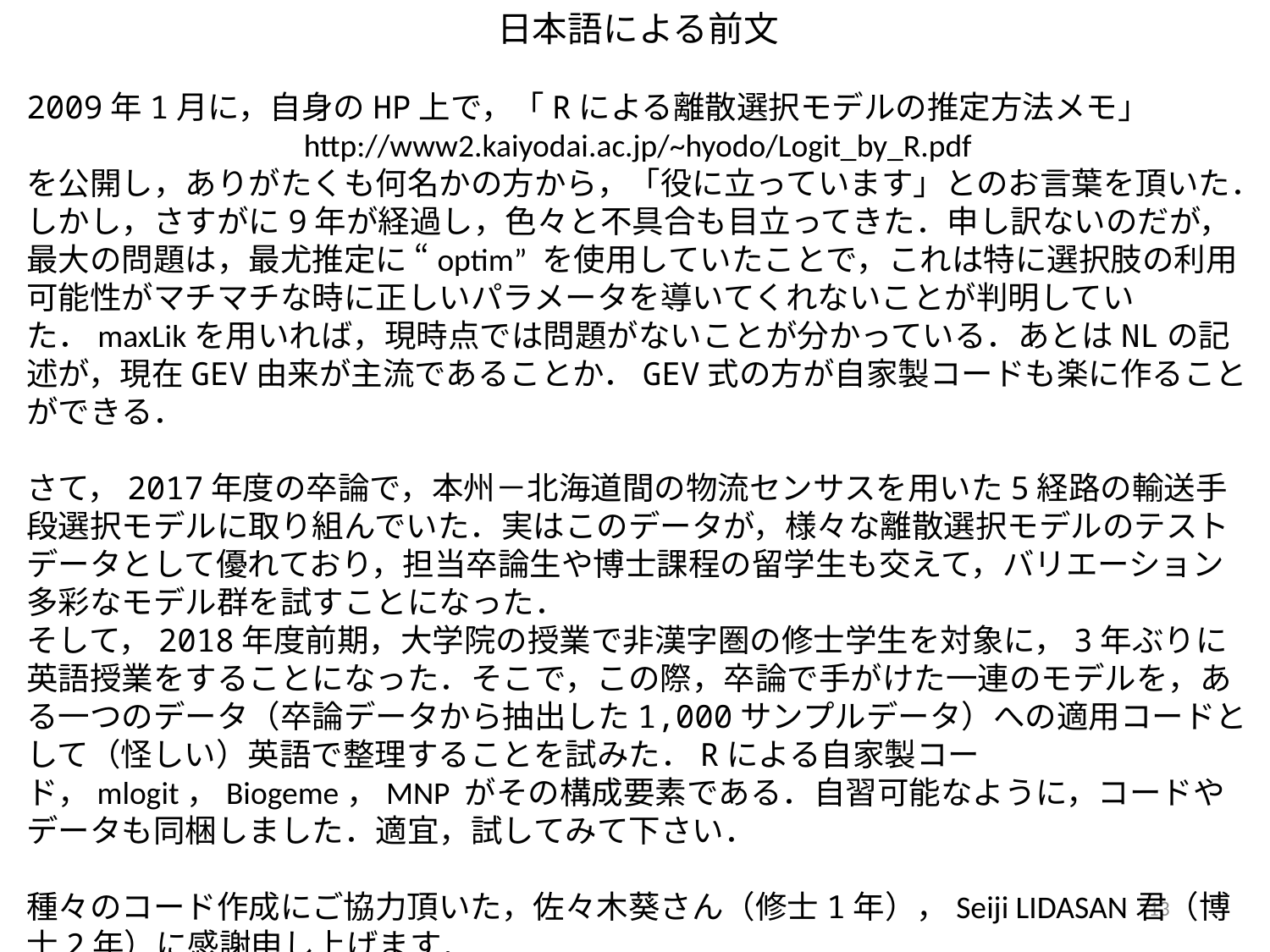

日本語による前文

2009年1月に，自身のHP上で，「Rによる離散選択モデルの推定方法メモ」
http://www2.kaiyodai.ac.jp/~hyodo/Logit_by_R.pdf
を公開し，ありがたくも何名かの方から，「役に立っています」とのお言葉を頂いた．
しかし，さすがに9年が経過し，色々と不具合も目立ってきた．申し訳ないのだが，最大の問題は，最尤推定に “optim” を使用していたことで，これは特に選択肢の利用可能性がマチマチな時に正しいパラメータを導いてくれないことが判明していた．maxLikを用いれば，現時点では問題がないことが分かっている．あとはNLの記述が，現在GEV由来が主流であることか．GEV式の方が自家製コードも楽に作ることができる．

さて，2017年度の卒論で，本州－北海道間の物流センサスを用いた5経路の輸送手段選択モデルに取り組んでいた．実はこのデータが，様々な離散選択モデルのテストデータとして優れており，担当卒論生や博士課程の留学生も交えて，バリエーション多彩なモデル群を試すことになった．
そして，2018年度前期，大学院の授業で非漢字圏の修士学生を対象に，3年ぶりに英語授業をすることになった．そこで，この際，卒論で手がけた一連のモデルを，ある一つのデータ（卒論データから抽出した1,000サンプルデータ）への適用コードとして（怪しい）英語で整理することを試みた．Rによる自家製コード，mlogit，Biogeme，MNP がその構成要素である．自習可能なように，コードやデータも同梱しました．適宜，試してみて下さい．

種々のコード作成にご協力頂いた，佐々木葵さん（修士1年），Seiji LIDASAN君（博士2年）に感謝申し上げます．
13